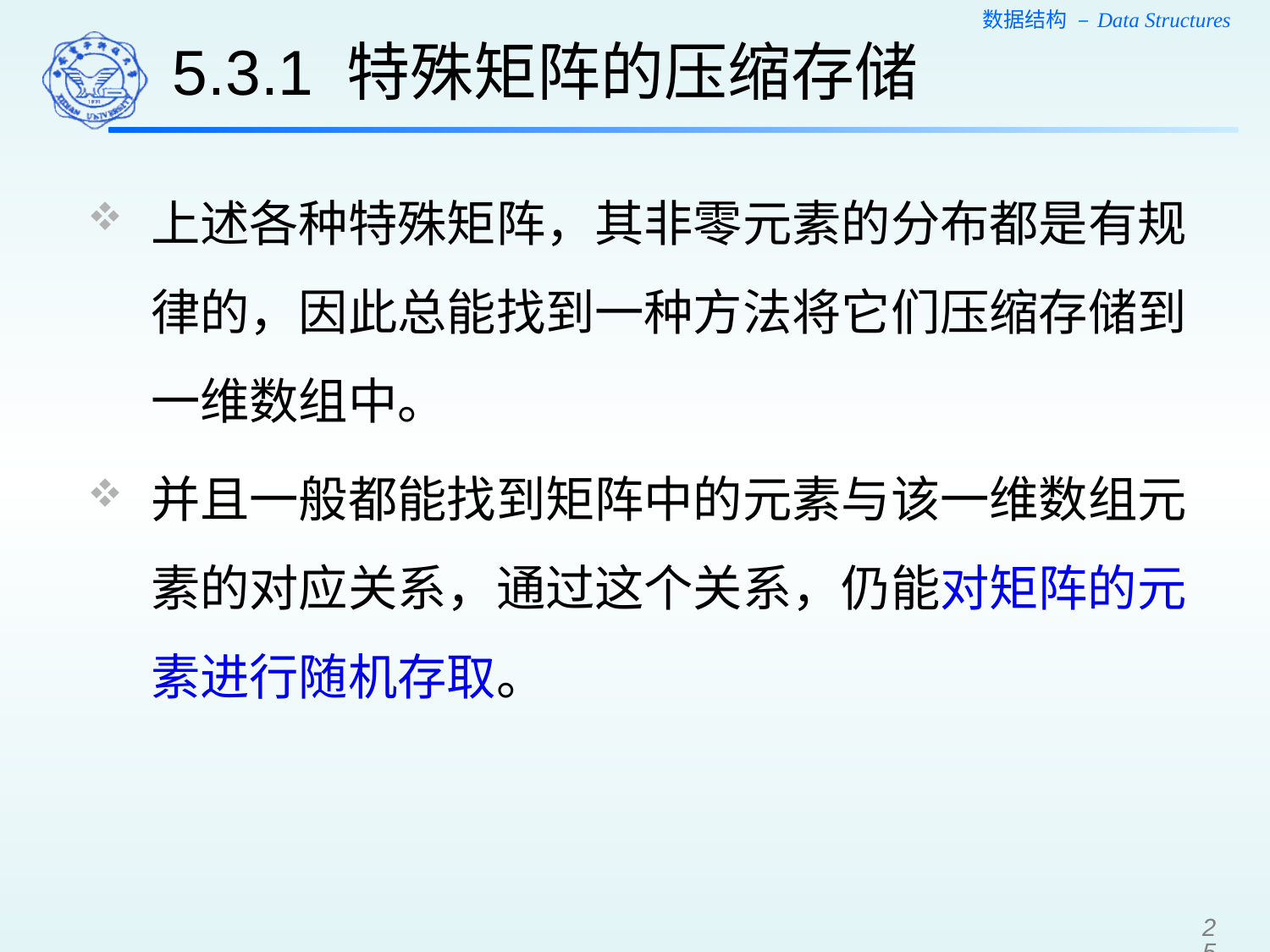

5.3.1 特殊矩阵的压缩存储
上述各种特殊矩阵，其非零元素的分布都是有规律的，因此总能找到一种方法将它们压缩存储到一维数组中。
并且一般都能找到矩阵中的元素与该一维数组元素的对应关系，通过这个关系，仍能对矩阵的元素进行随机存取。
25